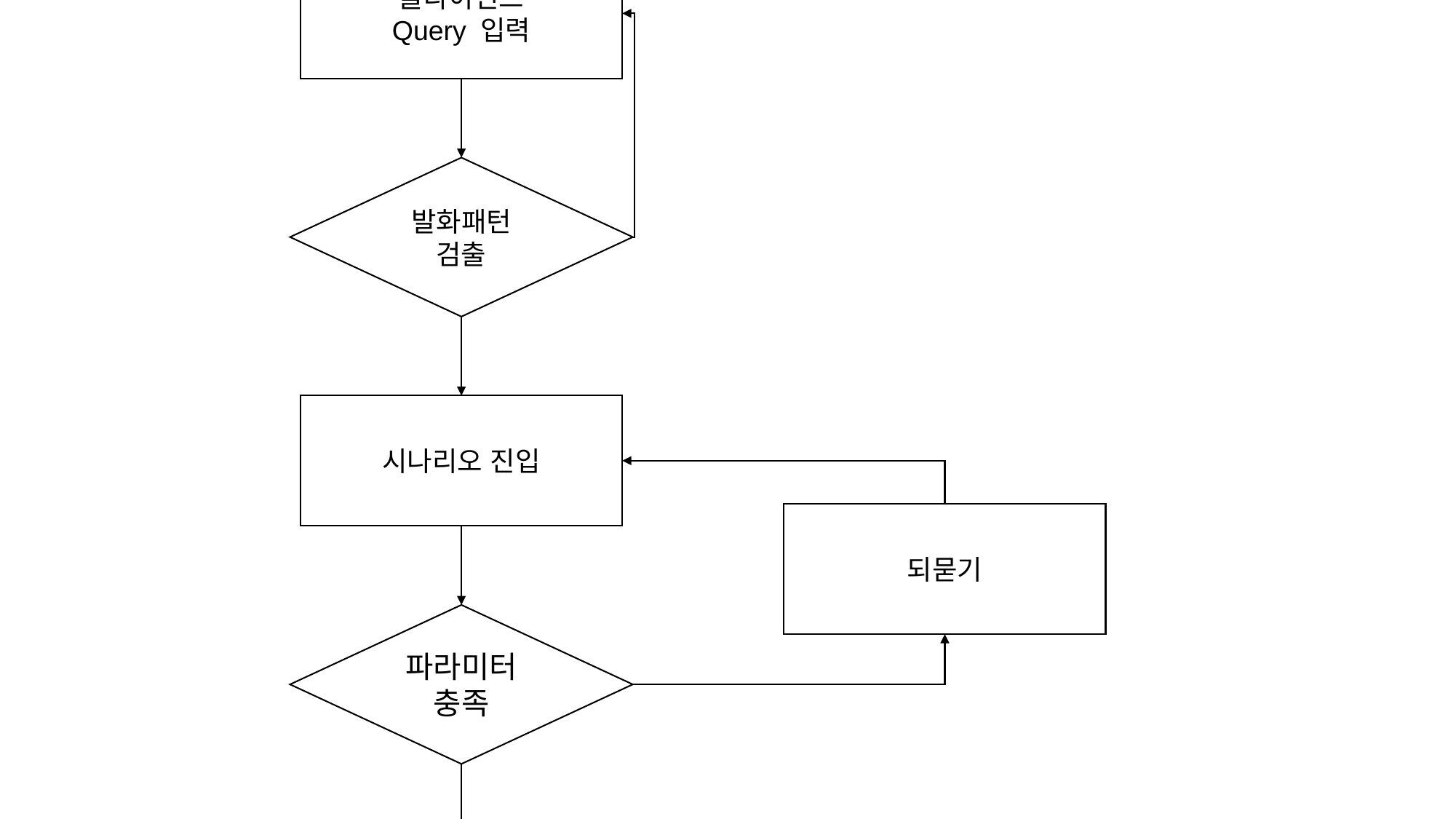

클라이언트
Query 입력
발화패턴
검출
시나리오 진입
되묻기
파라미터
충족
카카오 서버
API 서버
출력